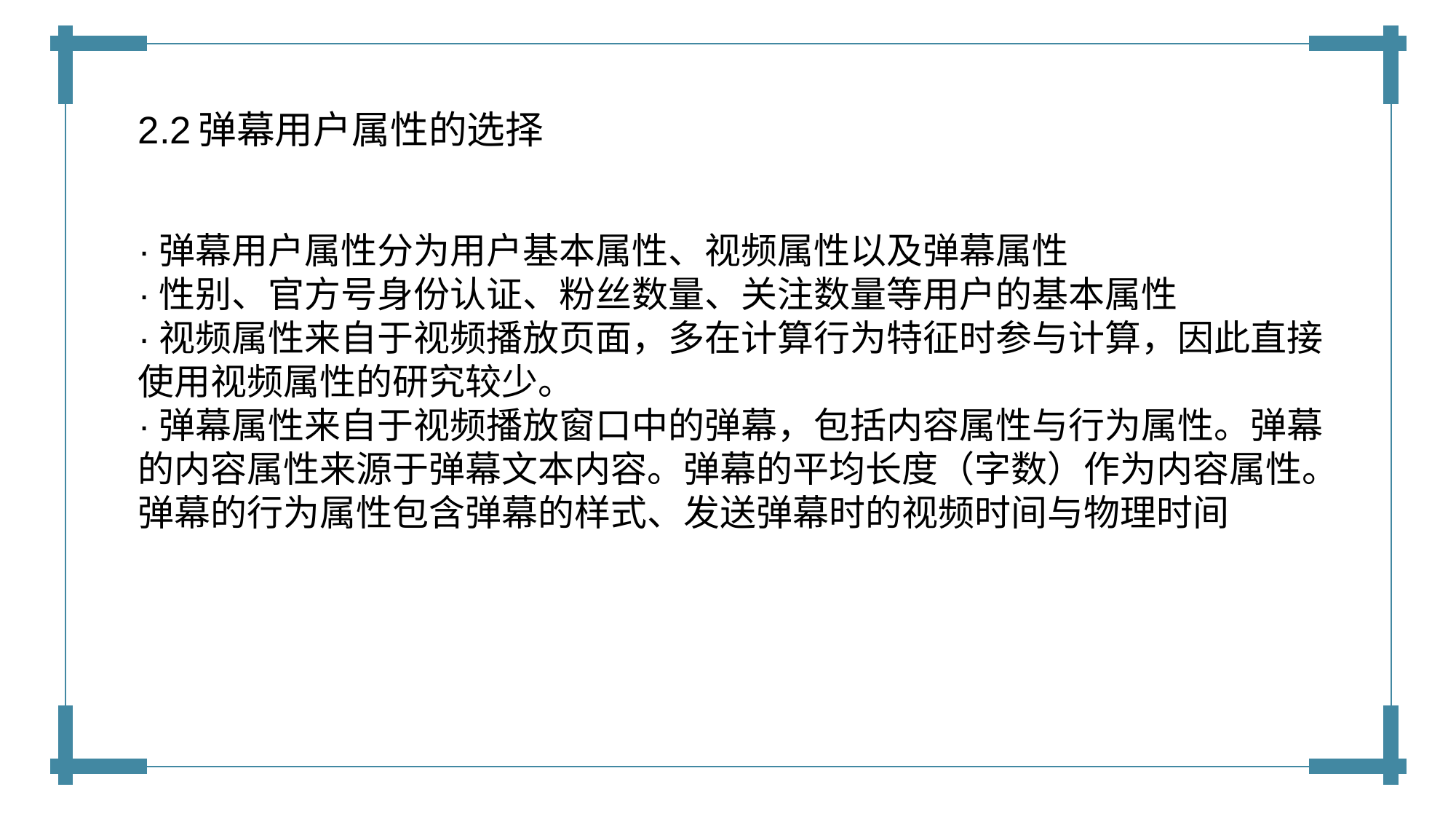

2.2弹幕用户属性的选择
·弹幕用户属性分为用户基本属性、视频属性以及弹幕属性
·性别、官方号身份认证、粉丝数量、关注数量等用户的基本属性
·视频属性来自于视频播放页面，多在计算行为特征时参与计算，因此直接
使用视频属性的研究较少。
·弹幕属性来自于视频播放窗口中的弹幕，包括内容属性与行为属性。弹幕 的内容属性来源于弹幕文本内容。弹幕的平均长度（字数）作为内容属性。弹幕的行为属性包含弹幕的样式、发送弹幕时的视频时间与物理时间